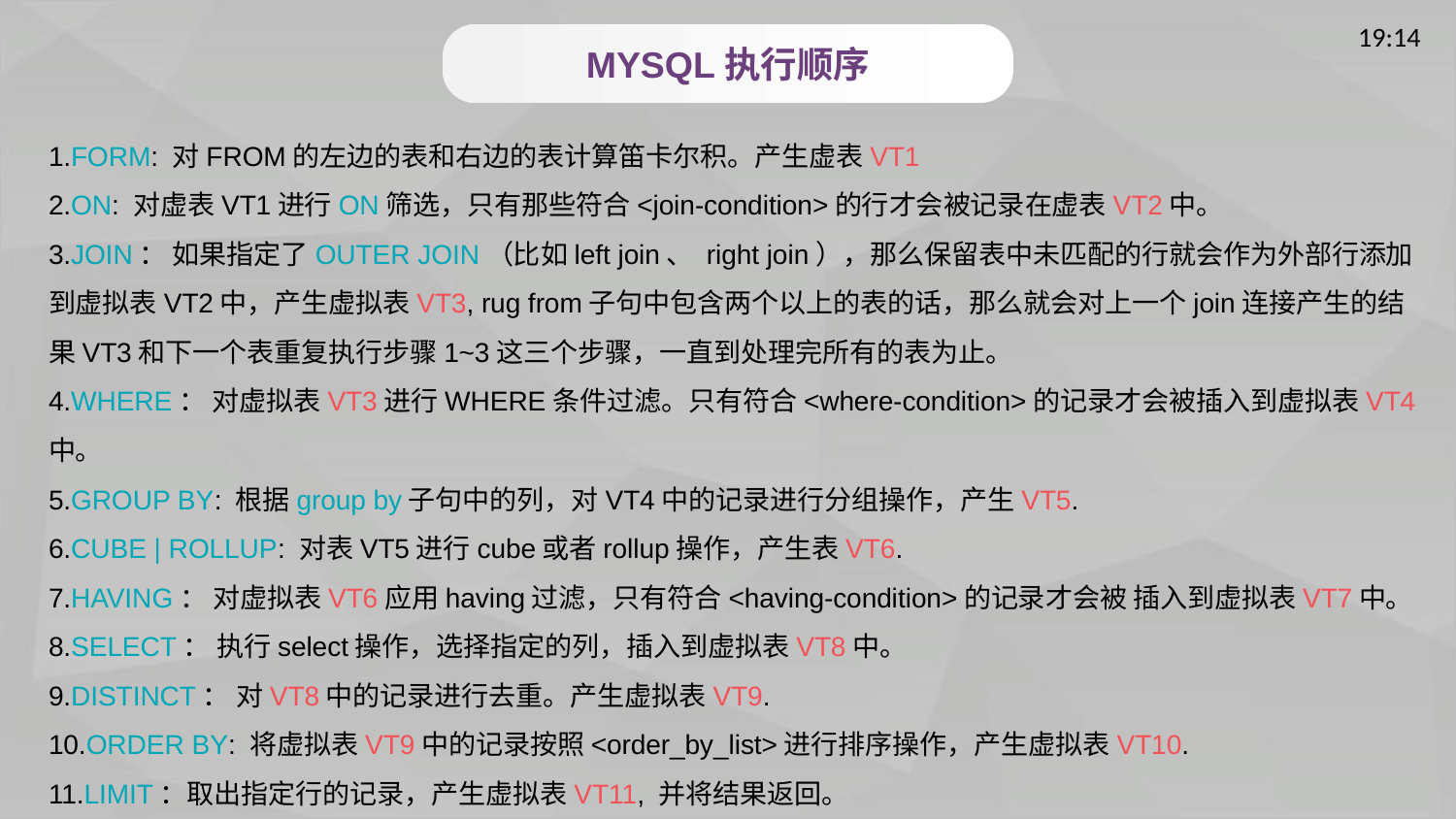

MYSQL执行顺序
1.FORM: 对FROM的左边的表和右边的表计算笛卡尔积。产生虚表VT1
2.ON: 对虚表VT1进行ON筛选，只有那些符合<join-condition>的行才会被记录在虚表VT2中。
3.JOIN： 如果指定了OUTER JOIN（比如left join、 right join），那么保留表中未匹配的行就会作为外部行添加到虚拟表VT2中，产生虚拟表VT3, rug from子句中包含两个以上的表的话，那么就会对上一个join连接产生的结果VT3和下一个表重复执行步骤1~3这三个步骤，一直到处理完所有的表为止。
4.WHERE： 对虚拟表VT3进行WHERE条件过滤。只有符合<where-condition>的记录才会被插入到虚拟表VT4中。
5.GROUP BY: 根据group by子句中的列，对VT4中的记录进行分组操作，产生VT5.
6.CUBE | ROLLUP: 对表VT5进行cube或者rollup操作，产生表VT6.
7.HAVING： 对虚拟表VT6应用having过滤，只有符合<having-condition>的记录才会被 插入到虚拟表VT7中。
8.SELECT： 执行select操作，选择指定的列，插入到虚拟表VT8中。
9.DISTINCT： 对VT8中的记录进行去重。产生虚拟表VT9.
10.ORDER BY: 将虚拟表VT9中的记录按照<order_by_list>进行排序操作，产生虚拟表VT10.
11.LIMIT：取出指定行的记录，产生虚拟表VT11, 并将结果返回。